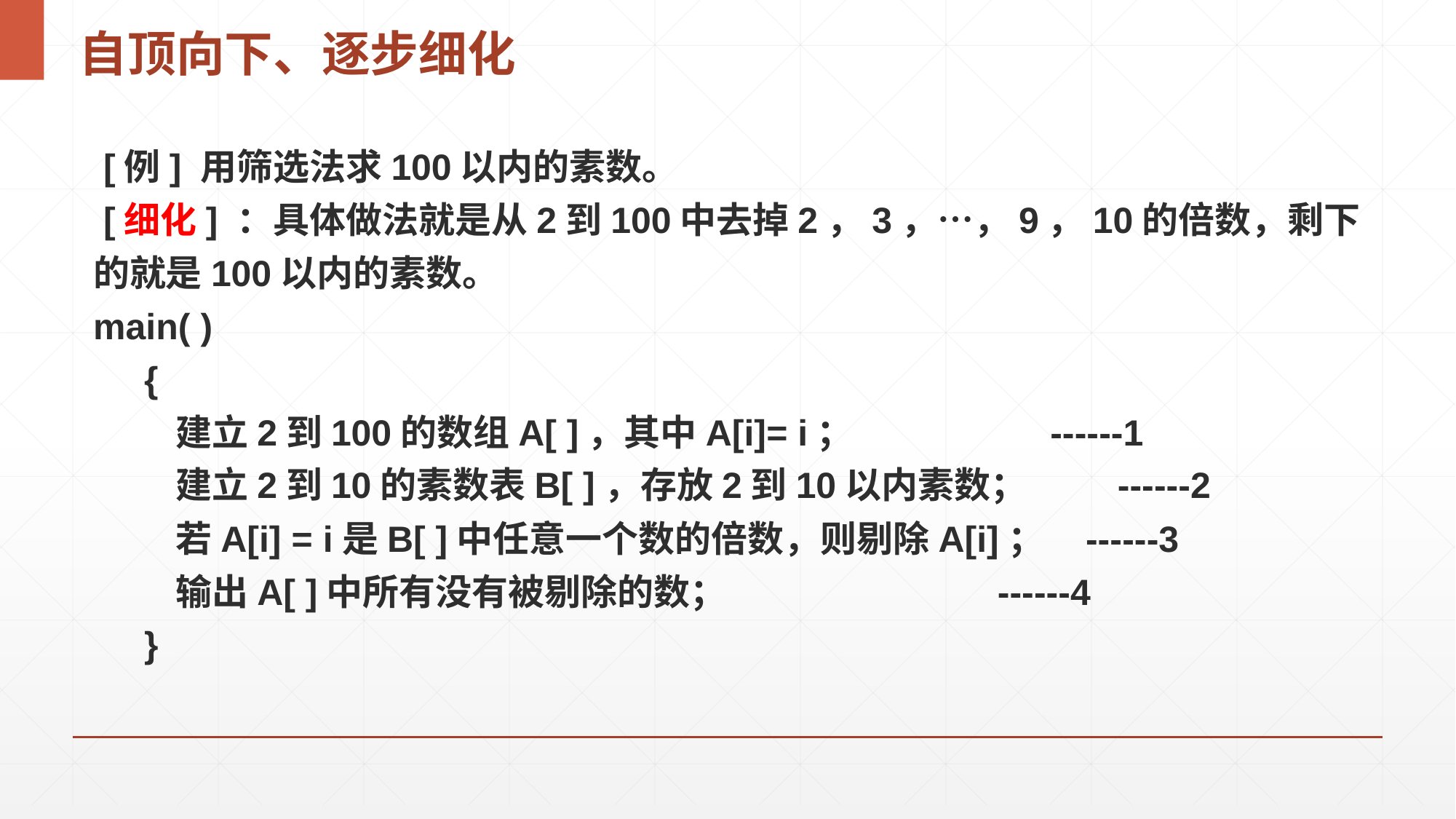

# 自顶向下、逐步细化
 [例] 用筛选法求100以内的素数。
 [细化] ：具体做法就是从2到100中去掉2，3，…，9，10的倍数，剩下的就是100以内的素数。
main( )
     {
         建立2到100的数组A[ ]，其中A[i]= i；                       ------1
         建立2到10的素数表B[ ]，存放2到10以内素数；          ------2
         若A[i] = i是B[ ]中任意一个数的倍数，则剔除A[i]；    ------3
         输出A[ ]中所有没有被剔除的数；                                ------4
     }